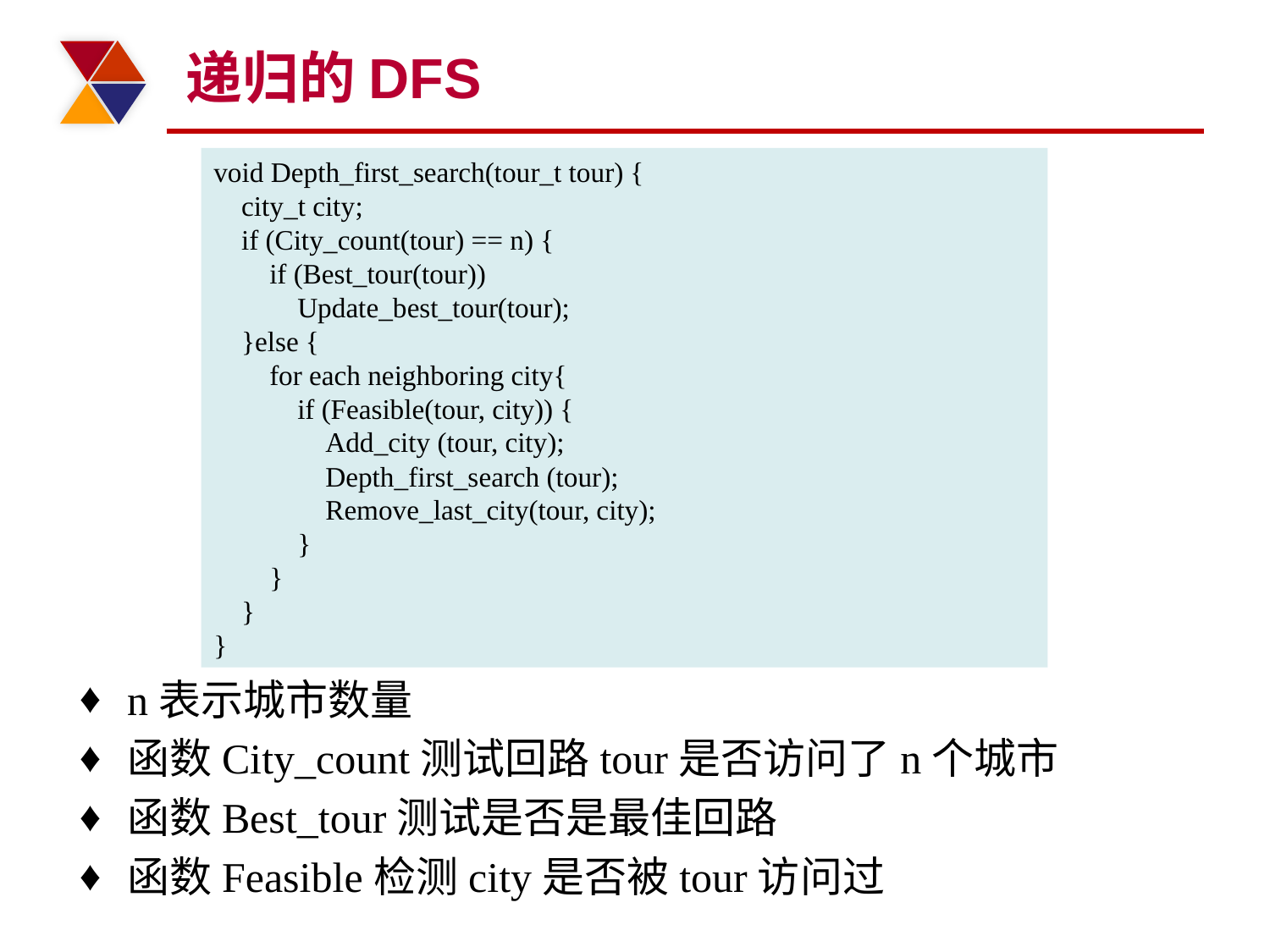

# 递归的DFS
void Depth_first_search(tour_t tour) {
    city_t city;
    if (City_count(tour) == n) {
        if (Best_tour(tour))
            Update_best_tour(tour);
    }else {
        for each neighboring city{
            if (Feasible(tour, city)) {
                Add_city (tour, city);
                Depth_first_search (tour);
                Remove_last_city(tour, city);
            }
        }
    }
}
n表示城市数量
函数City_count测试回路tour是否访问了n个城市
函数Best_tour测试是否是最佳回路
函数Feasible检测city是否被tour访问过